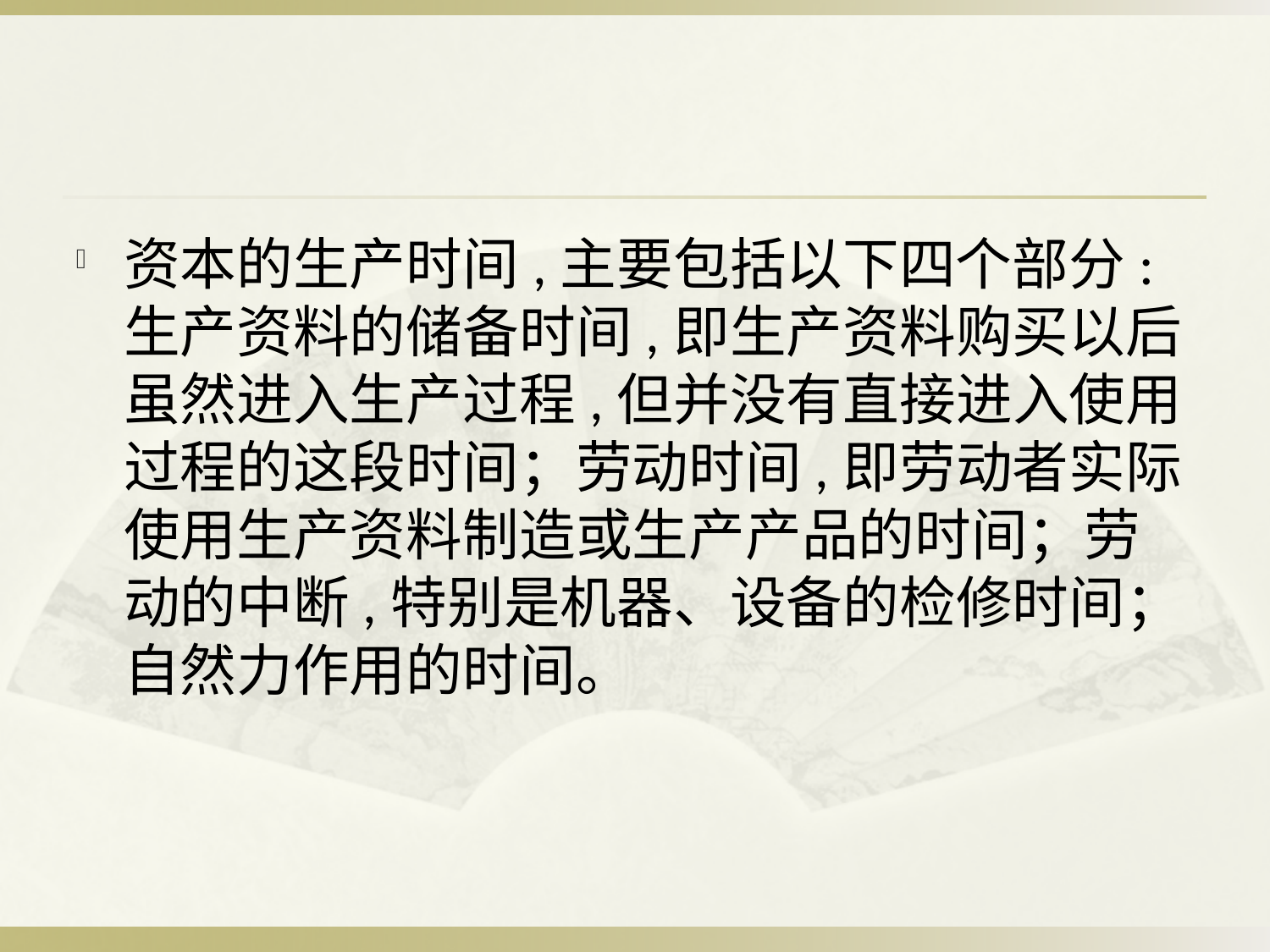

#
资本的生产时间,主要包括以下四个部分:生产资料的储备时间,即生产资料购买以后虽然进入生产过程,但并没有直接进入使用过程的这段时间；劳动时间,即劳动者实际使用生产资料制造或生产产品的时间；劳动的中断,特别是机器、设备的检修时间；自然力作用的时间。